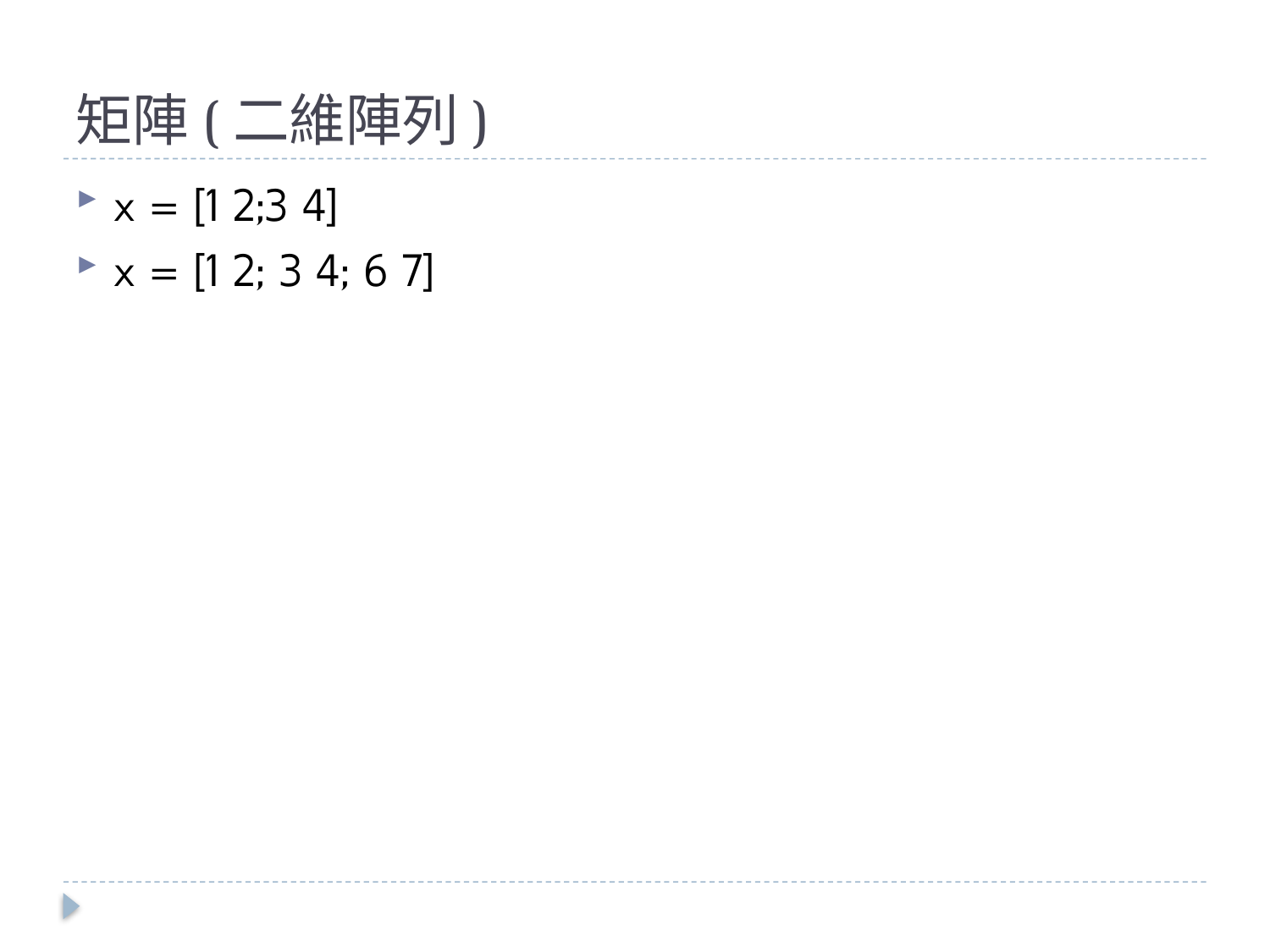

# 矩陣(二維陣列)
x = [1 2;3 4]
x = [1 2; 3 4; 6 7]